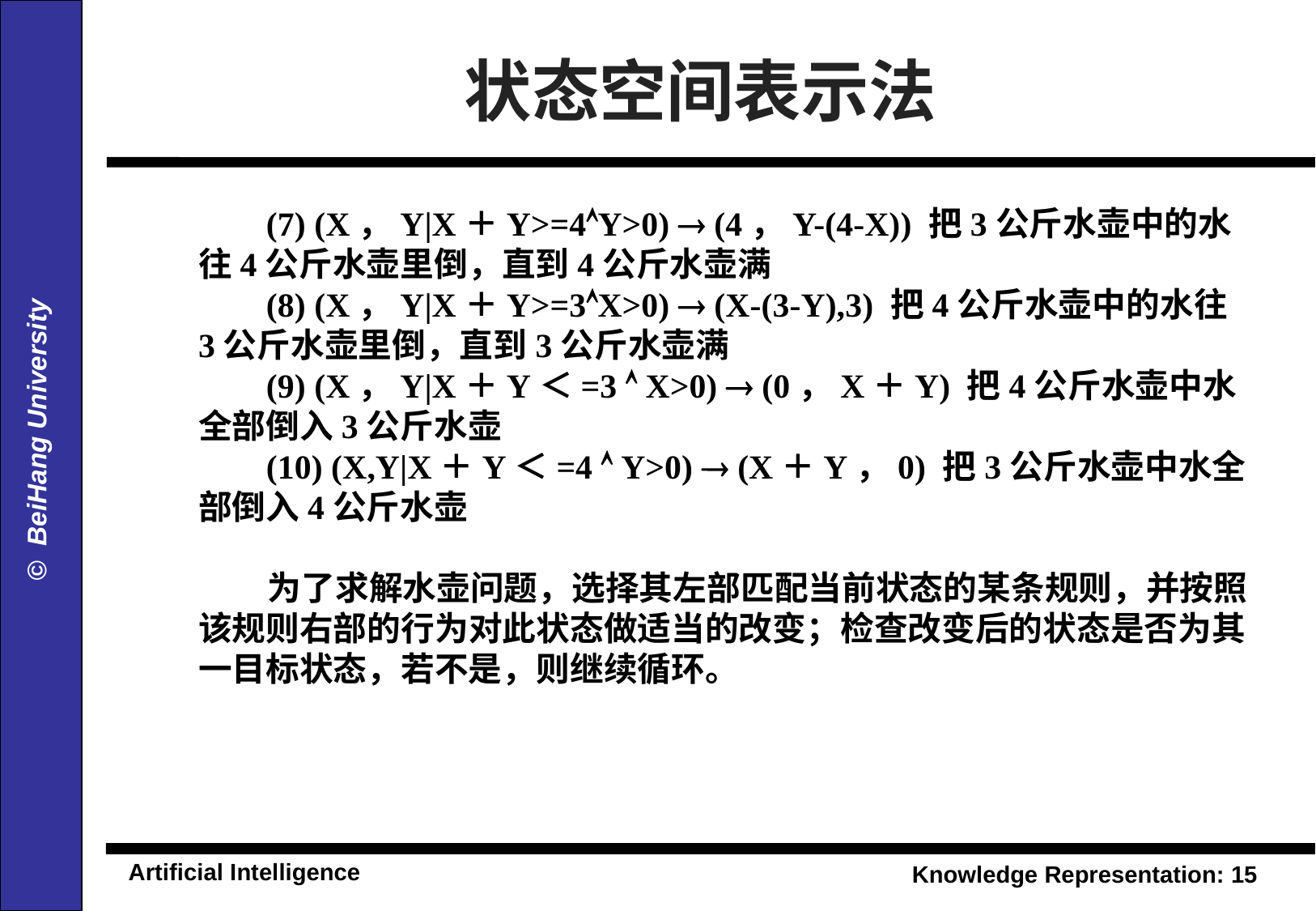

状态空间表示法
        (7) (X，Y|X＋Y>=4∧Y>0) → (4，Y-(4-X)) 把3公斤水壶中的水往4公斤水壶里倒，直到4公斤水壶满
        (8) (X，Y|X＋Y>=3∧X>0) → (X-(3-Y),3) 把4公斤水壶中的水往3公斤水壶里倒，直到3公斤水壶满
        (9) (X，Y|X＋Y＜=3 ∧ X>0) → (0，X＋Y) 把4公斤水壶中水全部倒入3公斤水壶
        (10) (X,Y|X＋Y＜=4 ∧ Y>0) → (X＋Y，0) 把3公斤水壶中水全部倒入4公斤水壶

        为了求解水壶问题，选择其左部匹配当前状态的某条规则，并按照该规则右部的行为对此状态做适当的改变；检查改变后的状态是否为其一目标状态，若不是，则继续循环。